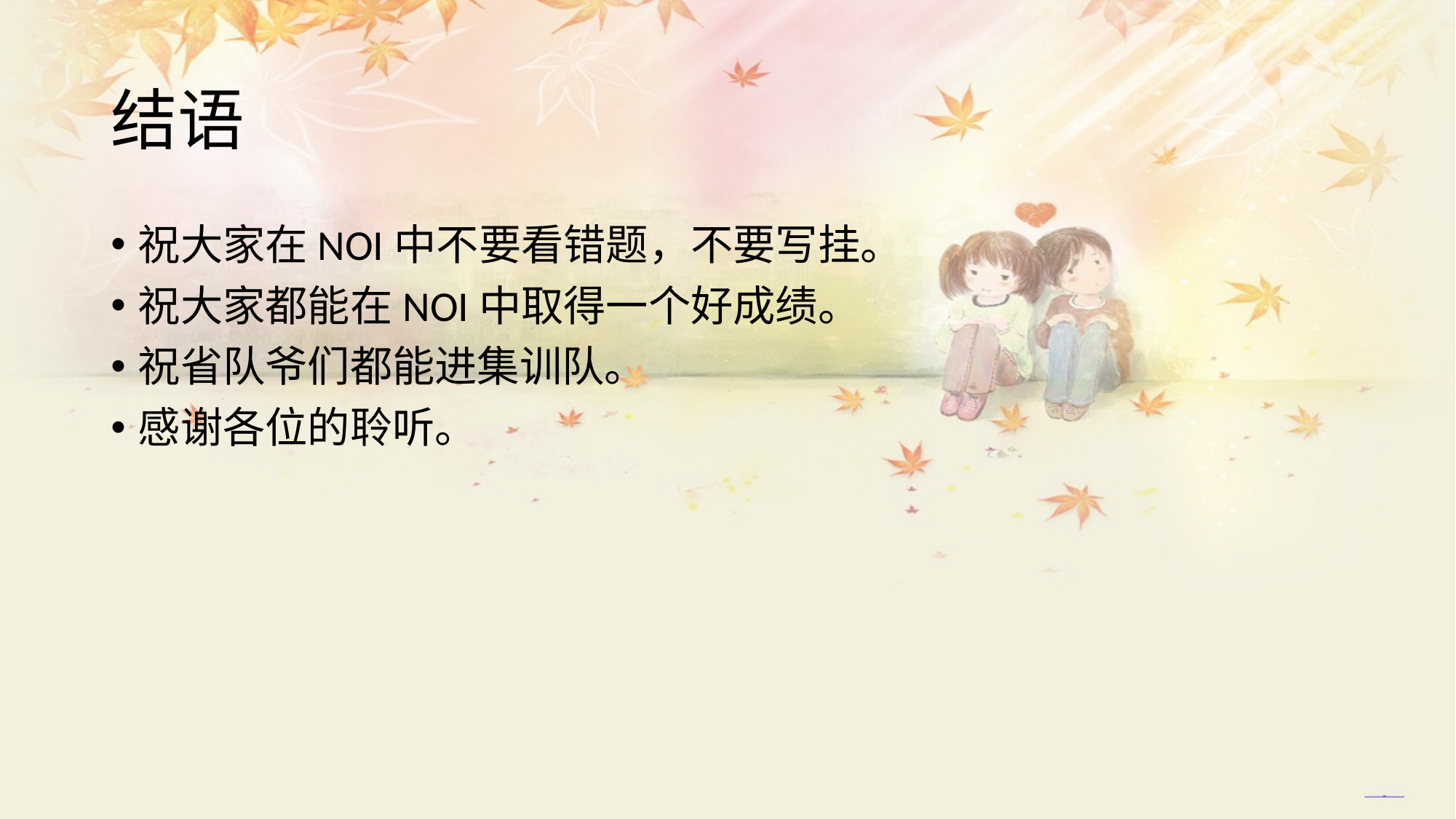

# 结语
祝大家在NOI中不要看错题，不要写挂。
祝大家都能在NOI中取得一个好成绩。
祝省队爷们都能进集训队。
感谢各位的聆听。